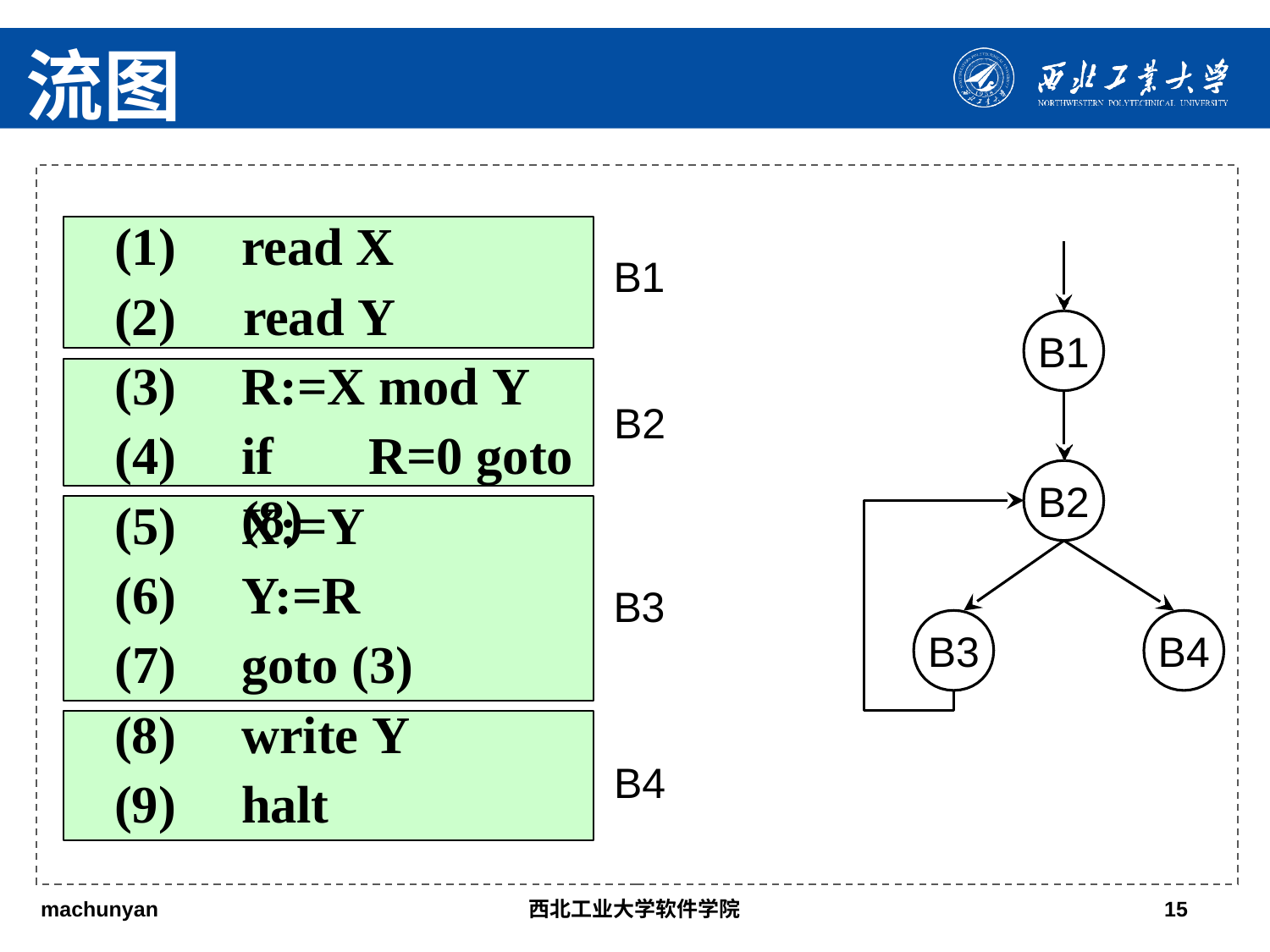

流图
(1)	read X

B1

(2)	read Y

B1
R:=X mod Y
if	R=0 goto (8)

B2

B2
X:=Y
Y:=R
goto (3)

B3

B3
B4
write Y
halt

B4
15